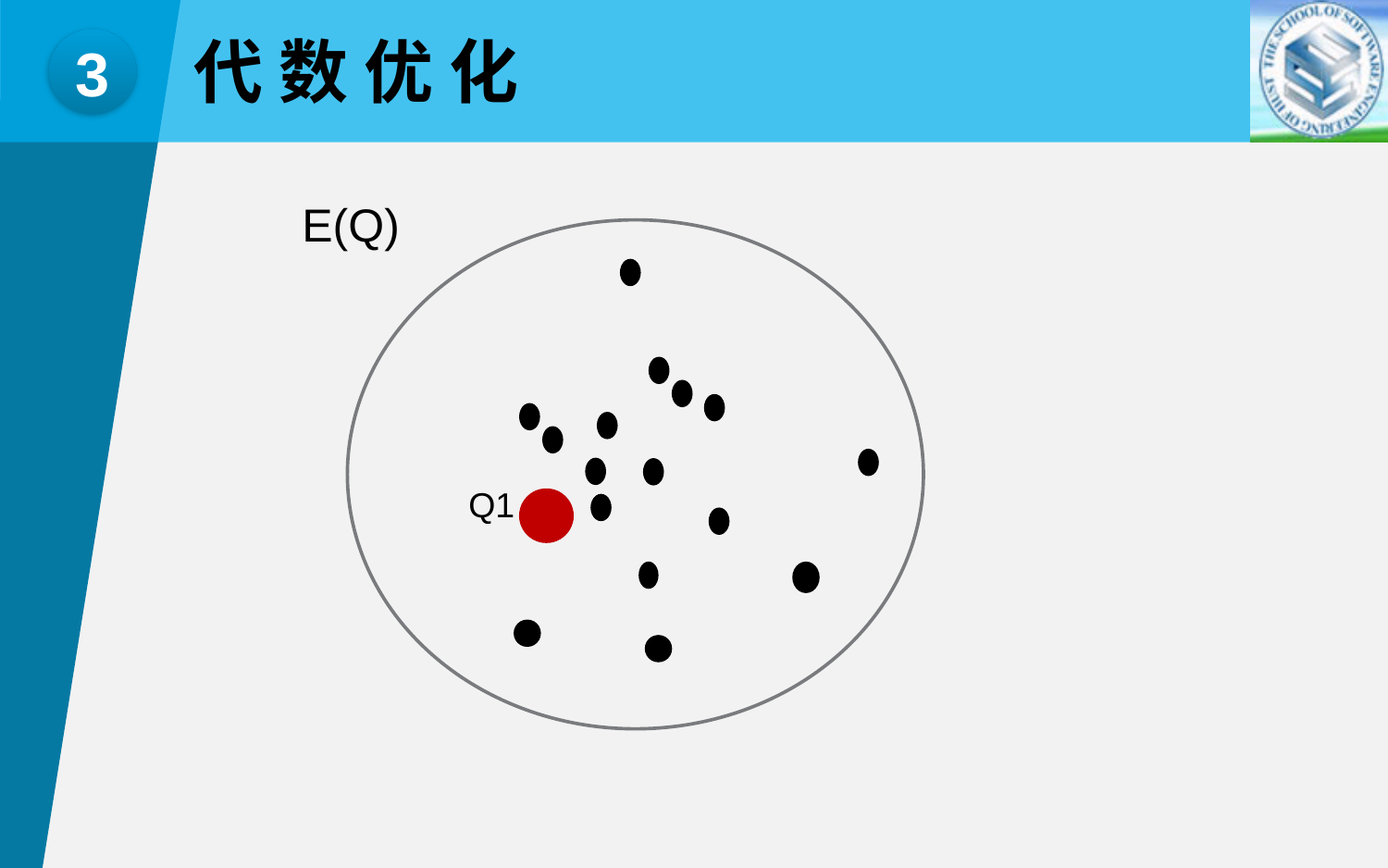

代 数 优 化
3
E(Q)

Q1